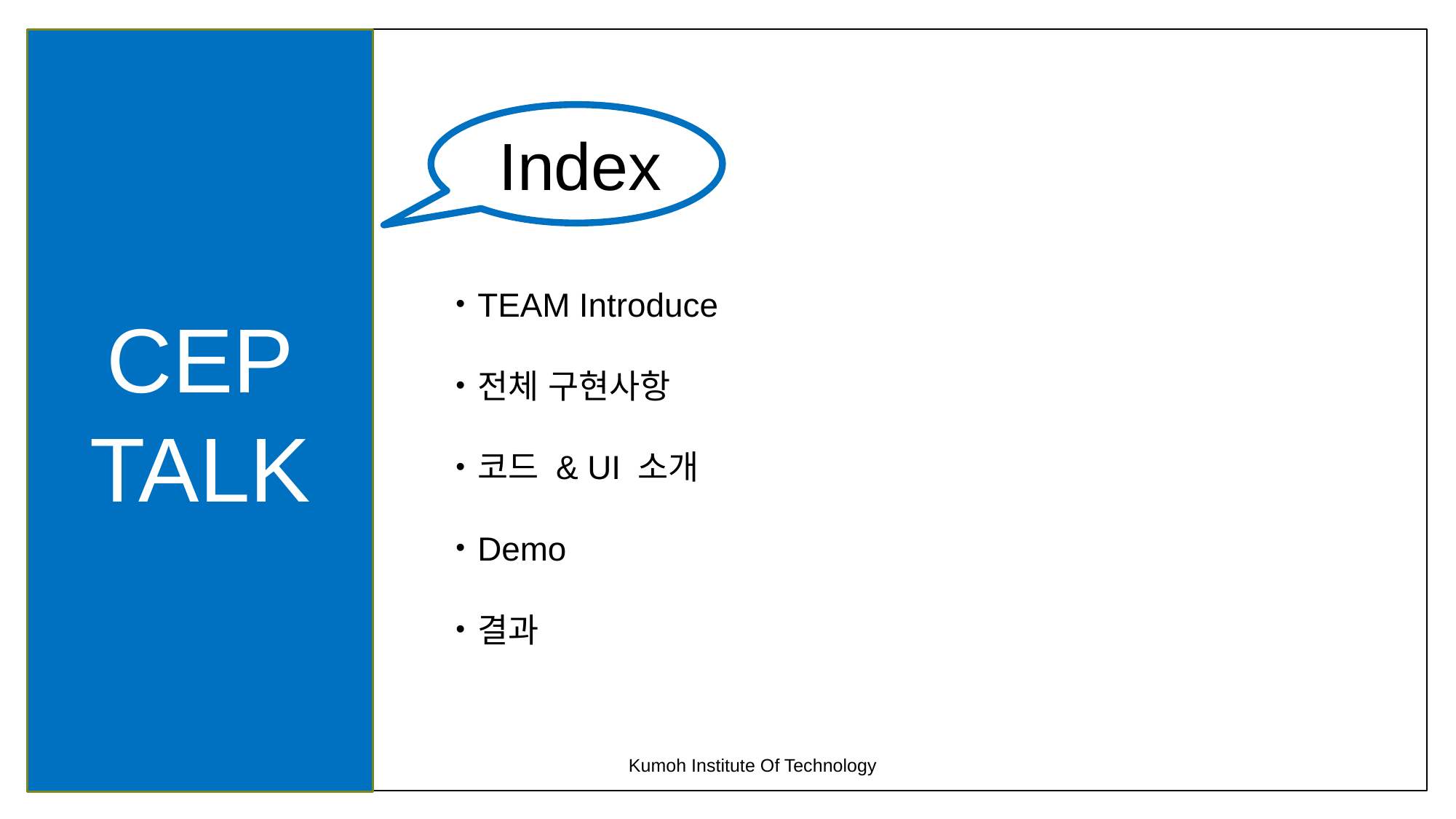

CEP
TALK
 Index
TEAM Introduce
전체 구현사항
코드 & UI 소개
Demo
결과
Kumoh Institute Of Technology